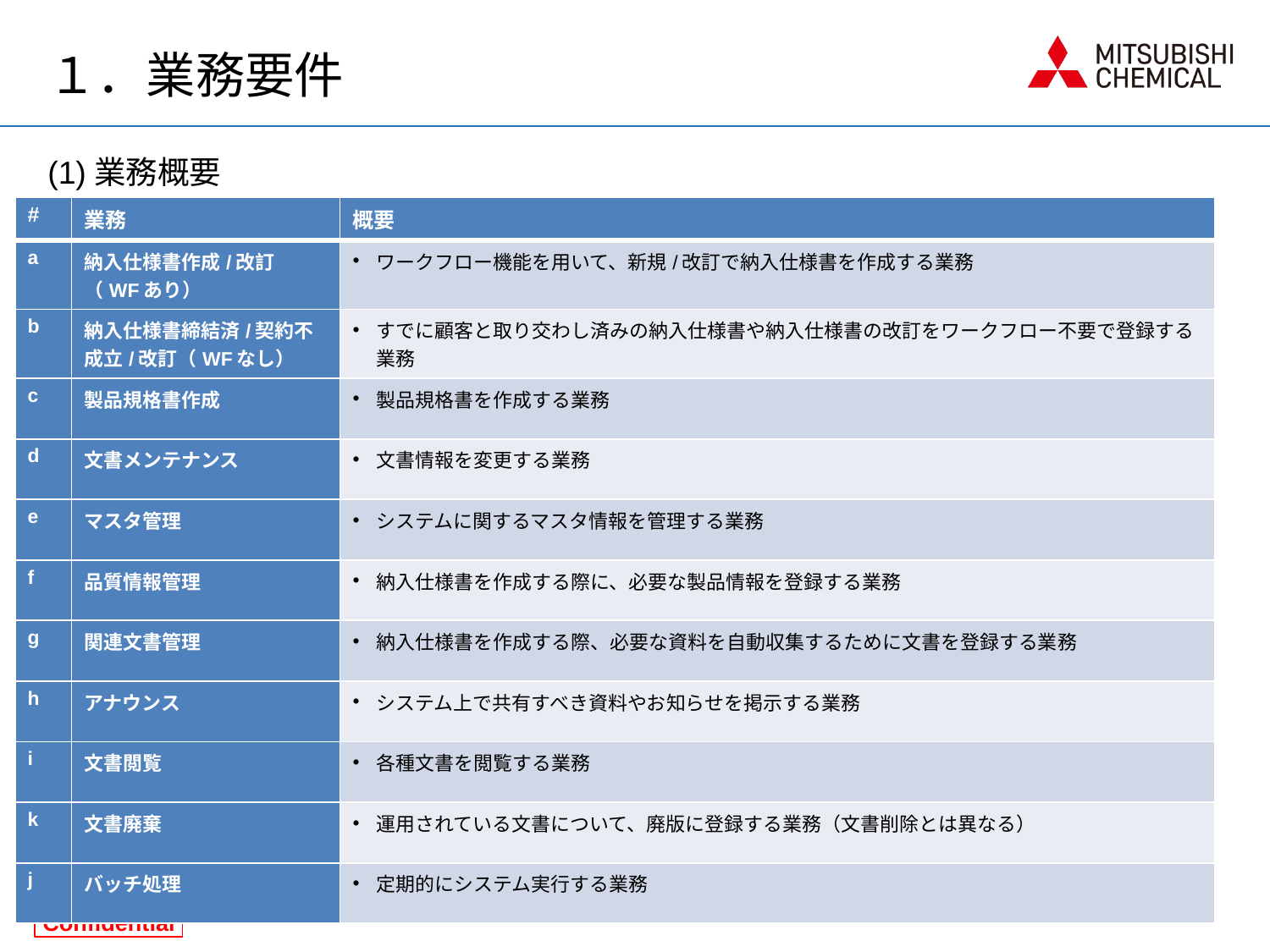

# １．業務要件
(1)業務概要
| # | 業務 | 概要 |
| --- | --- | --- |
| a | 納入仕様書作成/改訂（WFあり） | ワークフロー機能を用いて、新規/改訂で納入仕様書を作成する業務 |
| b | 納入仕様書締結済/契約不成立/改訂（WFなし） | すでに顧客と取り交わし済みの納入仕様書や納入仕様書の改訂をワークフロー不要で登録する業務 |
| c | 製品規格書作成 | 製品規格書を作成する業務 |
| d | 文書メンテナンス | 文書情報を変更する業務 |
| e | マスタ管理 | システムに関するマスタ情報を管理する業務 |
| f | 品質情報管理 | 納入仕様書を作成する際に、必要な製品情報を登録する業務 |
| g | 関連文書管理 | 納入仕様書を作成する際、必要な資料を自動収集するために文書を登録する業務 |
| h | アナウンス | システム上で共有すべき資料やお知らせを掲示する業務 |
| i | 文書閲覧 | 各種文書を閲覧する業務 |
| k | 文書廃棄 | 運用されている文書について、廃版に登録する業務（文書削除とは異なる） |
| j | バッチ処理 | 定期的にシステム実行する業務 |
3